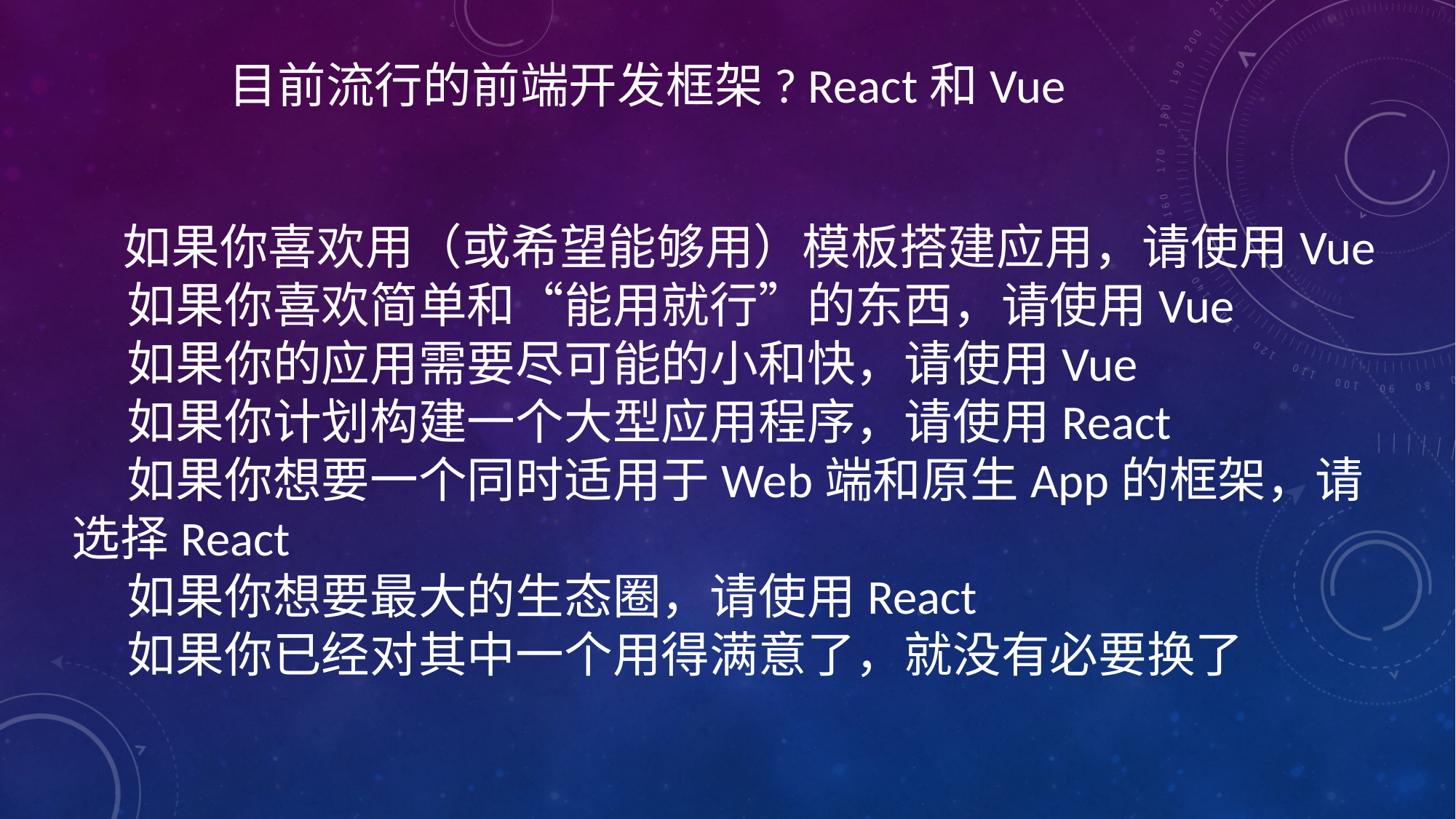

目前流行的前端开发框架? React和Vue
    如果你喜欢用（或希望能够用）模板搭建应用，请使用Vue
    如果你喜欢简单和“能用就行”的东西，请使用Vue
    如果你的应用需要尽可能的小和快，请使用Vue
    如果你计划构建一个大型应用程序，请使用React
    如果你想要一个同时适用于Web端和原生App的框架，请选择React
    如果你想要最大的生态圈，请使用React
    如果你已经对其中一个用得满意了，就没有必要换了